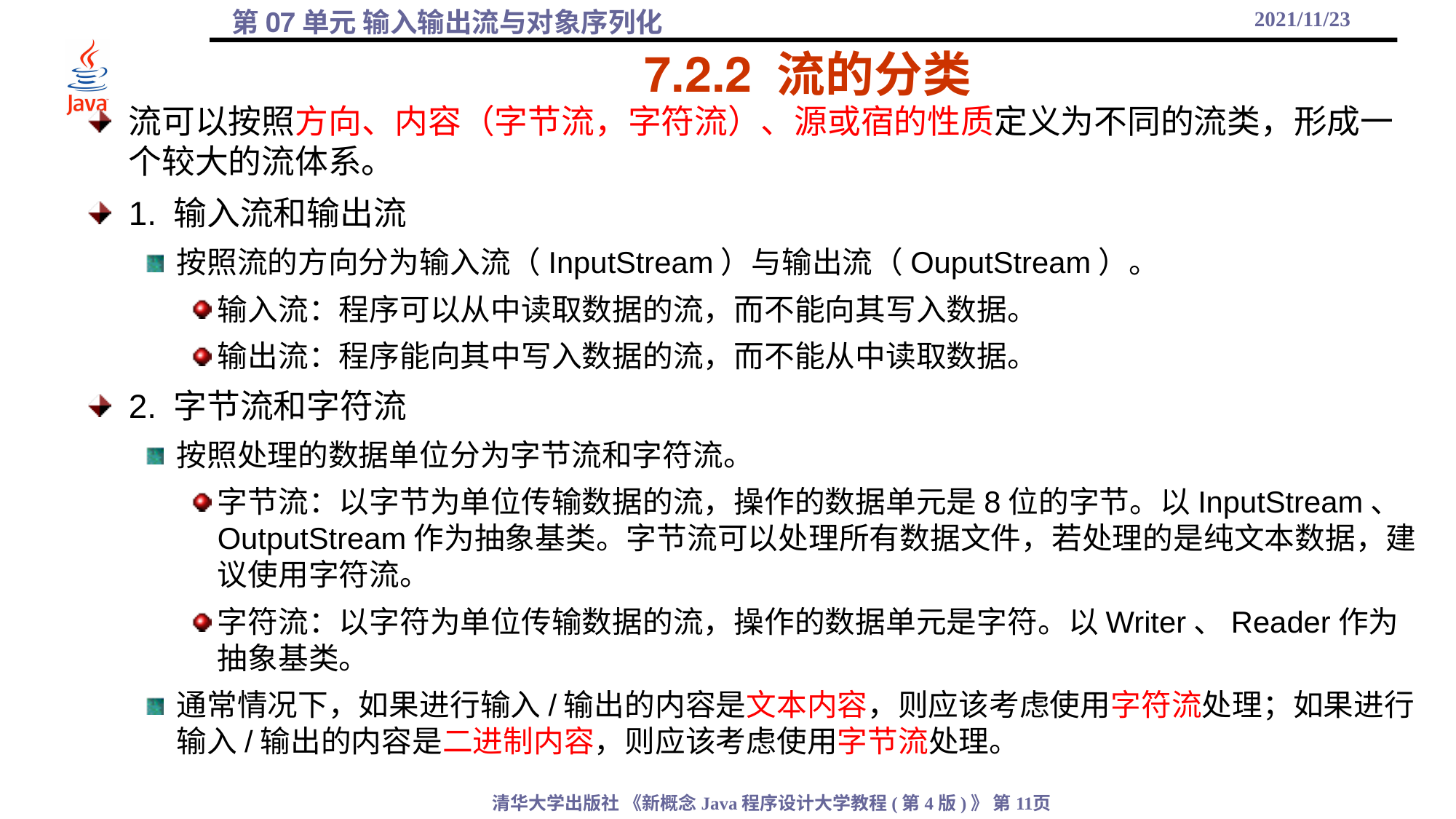

2021/11/23
# 7.2.2 流的分类
流可以按照方向、内容（字节流，字符流）、源或宿的性质定义为不同的流类，形成一个较大的流体系。
1. 输入流和输出流
按照流的方向分为输入流（InputStream）与输出流（OuputStream）。
输入流：程序可以从中读取数据的流，而不能向其写入数据。
输出流：程序能向其中写入数据的流，而不能从中读取数据。
2. 字节流和字符流
按照处理的数据单位分为字节流和字符流。
字节流：以字节为单位传输数据的流，操作的数据单元是8位的字节。以InputStream、OutputStream作为抽象基类。字节流可以处理所有数据文件，若处理的是纯文本数据，建议使用字符流。
字符流：以字符为单位传输数据的流，操作的数据单元是字符。以Writer、Reader作为抽象基类。
通常情况下，如果进行输入/输出的内容是文本内容，则应该考虑使用字符流处理；如果进行输入/输出的内容是二进制内容，则应该考虑使用字节流处理。